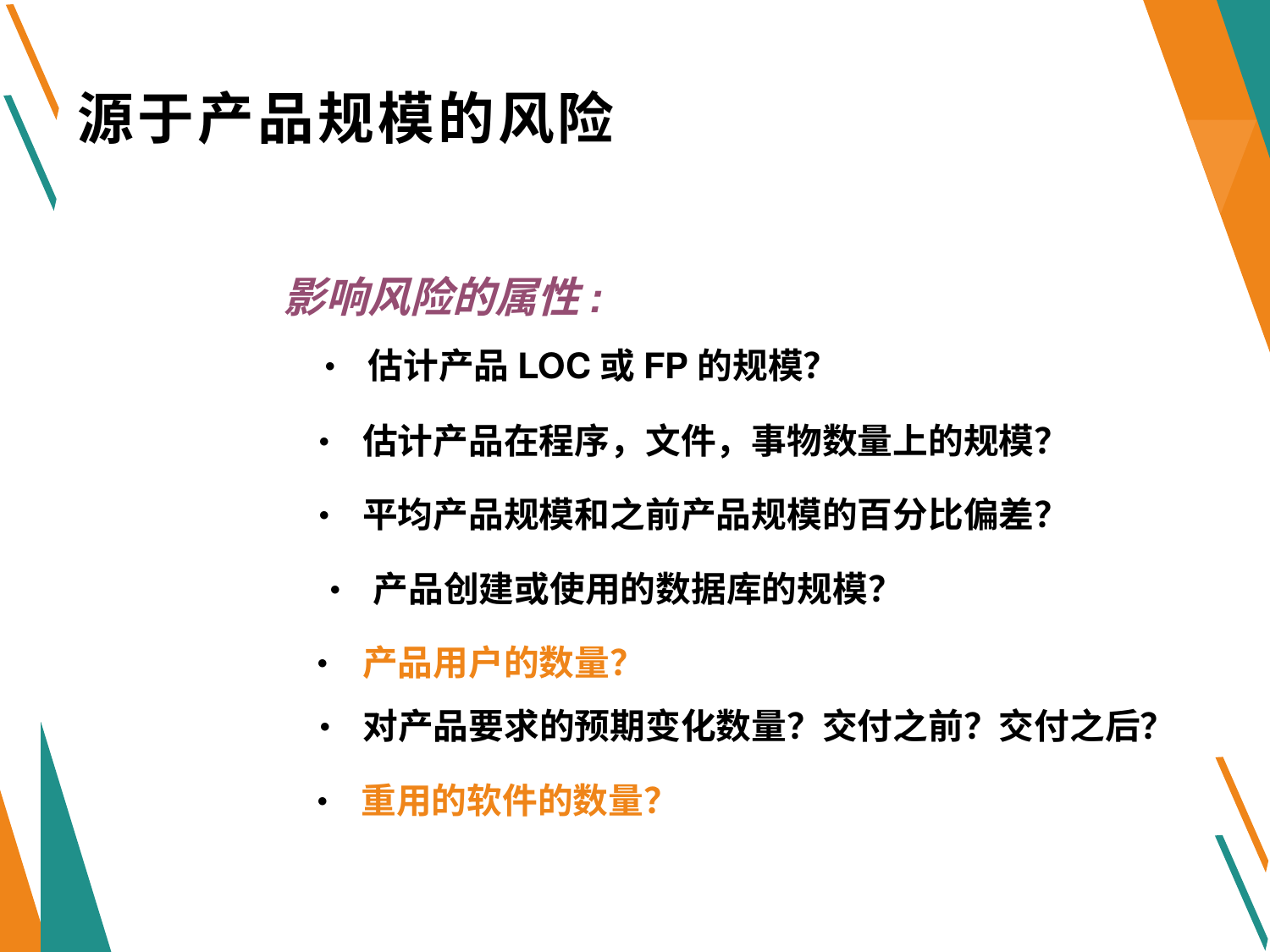

# 源于产品规模的风险
影响风险的属性:
•  估计产品LOC或FP的规模？

•  估计产品在程序，文件，事物数量上的规模？

•  平均产品规模和之前产品规模的百分比偏差？

•  产品创建或使用的数据库的规模？

•  产品用户的数量？

•  对产品要求的预期变化数量？交付之前？交付之后？

•  重用的软件的数量？

15